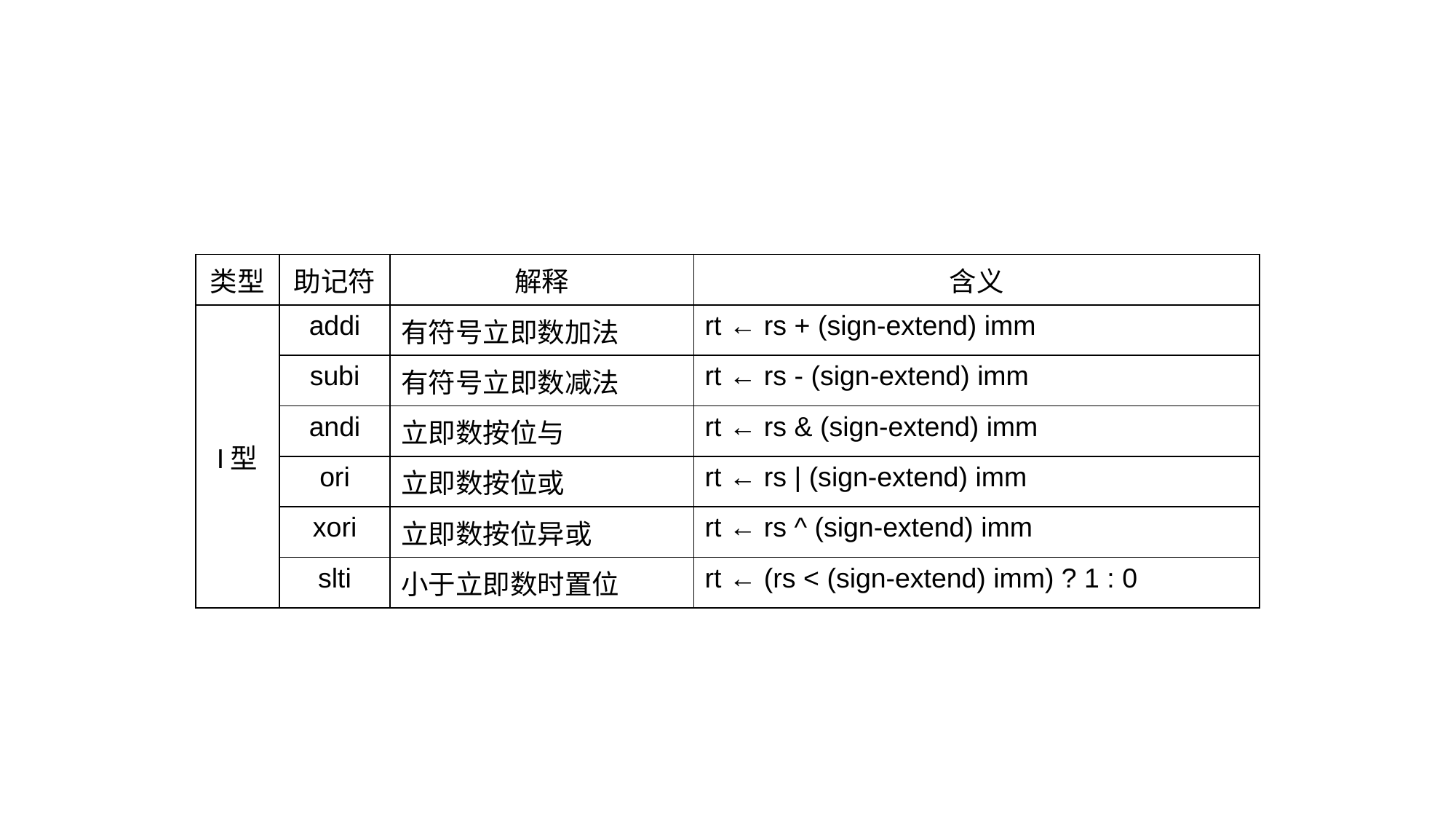

| 类型 | 助记符 | 解释 | 含义 |
| --- | --- | --- | --- |
| I型 | addi | 有符号立即数加法 | rt ← rs + (sign-extend) imm |
|  | subi | 有符号立即数减法 | rt ← rs - (sign-extend) imm |
|  | andi | 立即数按位与 | rt ← rs & (sign-extend) imm |
|  | ori | 立即数按位或 | rt ← rs | (sign-extend) imm |
|  | xori | 立即数按位异或 | rt ← rs ^ (sign-extend) imm |
|  | slti | 小于立即数时置位 | rt ← (rs < (sign-extend) imm) ? 1 : 0 |